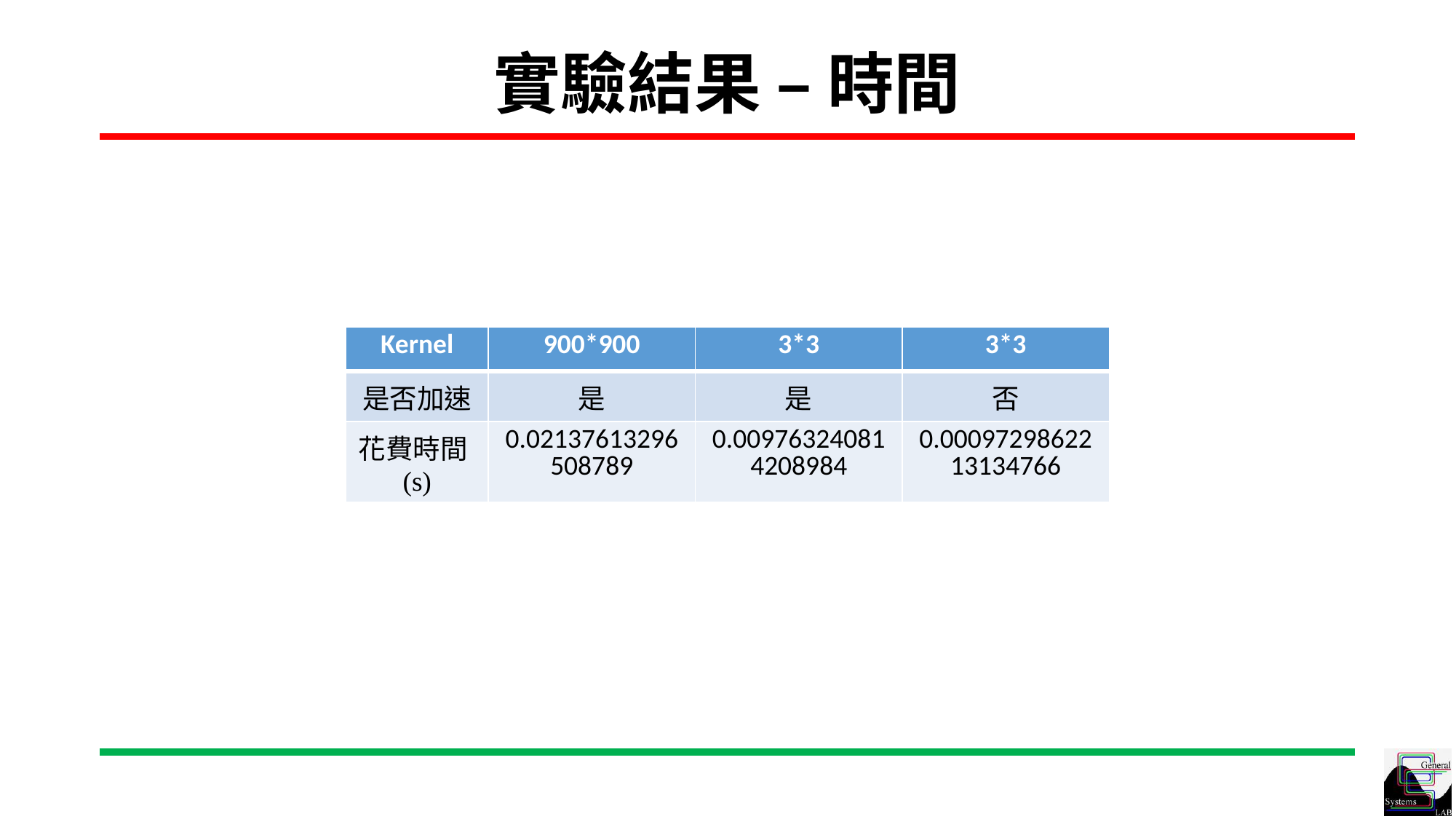

# 實驗結果 – 時間
| Kernel | 900\*900 | 3\*3 | 3\*3 |
| --- | --- | --- | --- |
| 是否加速 | 是 | 是 | 否 |
| 花費時間(s) | 0.02137613296508789 | 0.009763240814208984 | 0.0009729862213134766 |